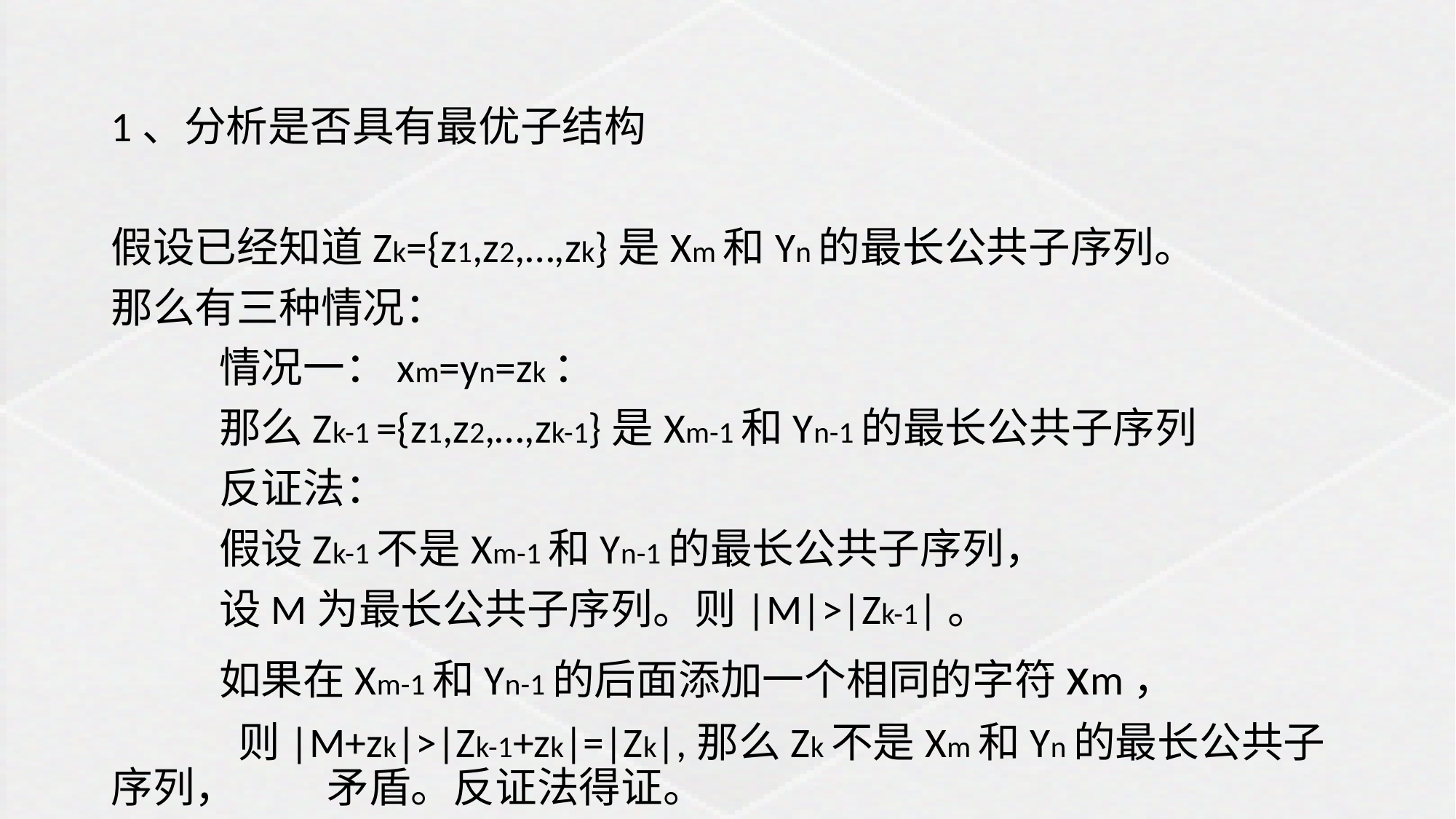

1、分析是否具有最优子结构

假设已经知道Zk={z1,z2,…,zk}是Xm和Yn的最长公共子序列。
那么有三种情况：
	情况一：xm=yn=zk：
	那么Zk-1 ={z1,z2,…,zk-1}是Xm-1和Yn-1的最长公共子序列
	反证法：
	假设Zk-1不是Xm-1和Yn-1的最长公共子序列，
	设M为最长公共子序列。则|M|>|Zk-1|。
	如果在Xm-1和Yn-1的后面添加一个相同的字符xm，
	 则|M+zk|>|Zk-1+zk|=|Zk|,那么Zk不是Xm和Yn的最长公共子序列，	矛盾。反证法得证。